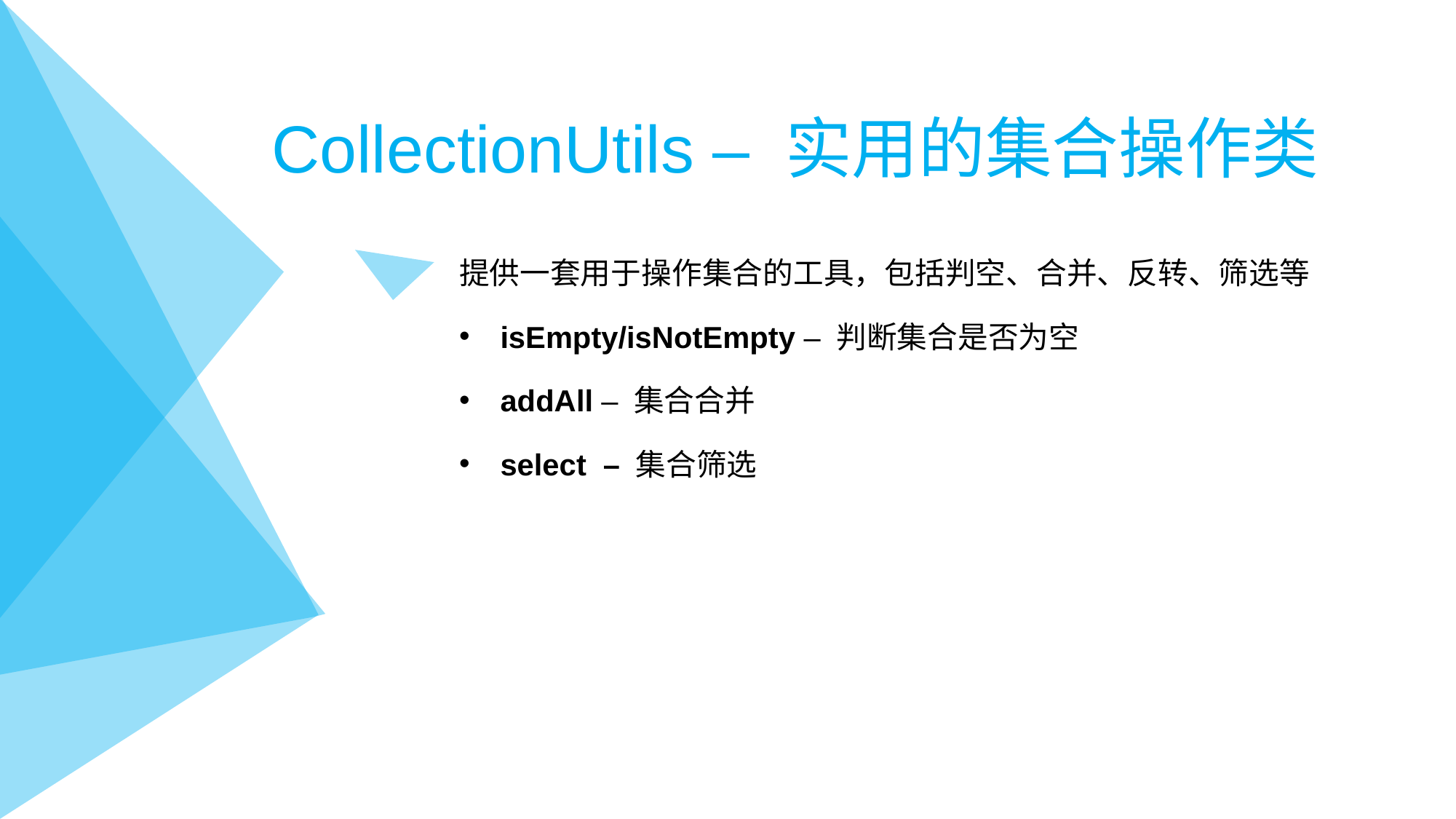

# CollectionUtils – 实用的集合操作类
提供一套用于操作集合的工具，包括判空、合并、反转、筛选等
isEmpty/isNotEmpty – 判断集合是否为空
addAll – 集合合并
select  – 集合筛选